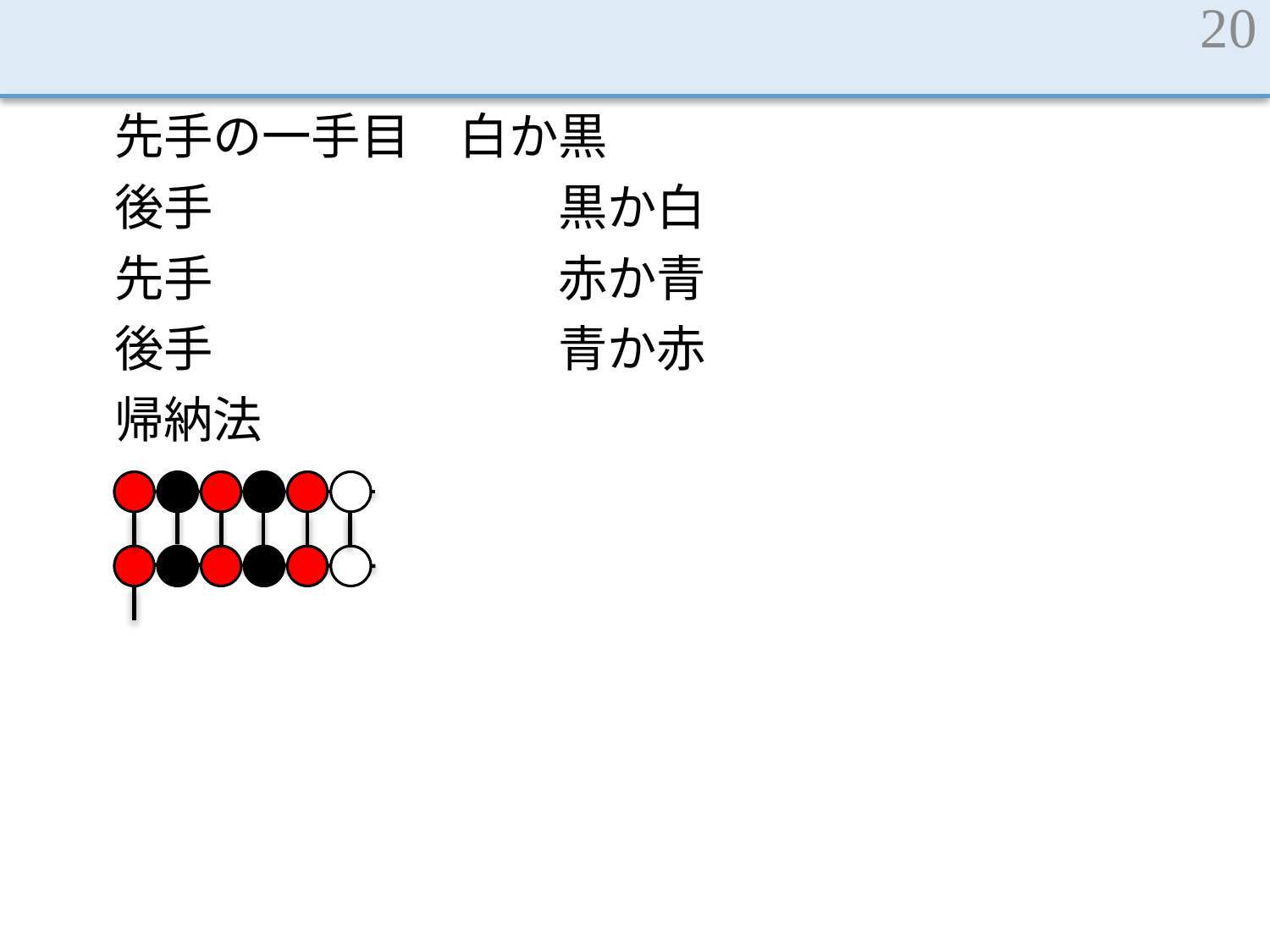

#
20
先手の一手目　白か黒
後手　　　　　　　黒か白
先手　　　　　　　赤か青
後手　　　　　　　青か赤
帰納法